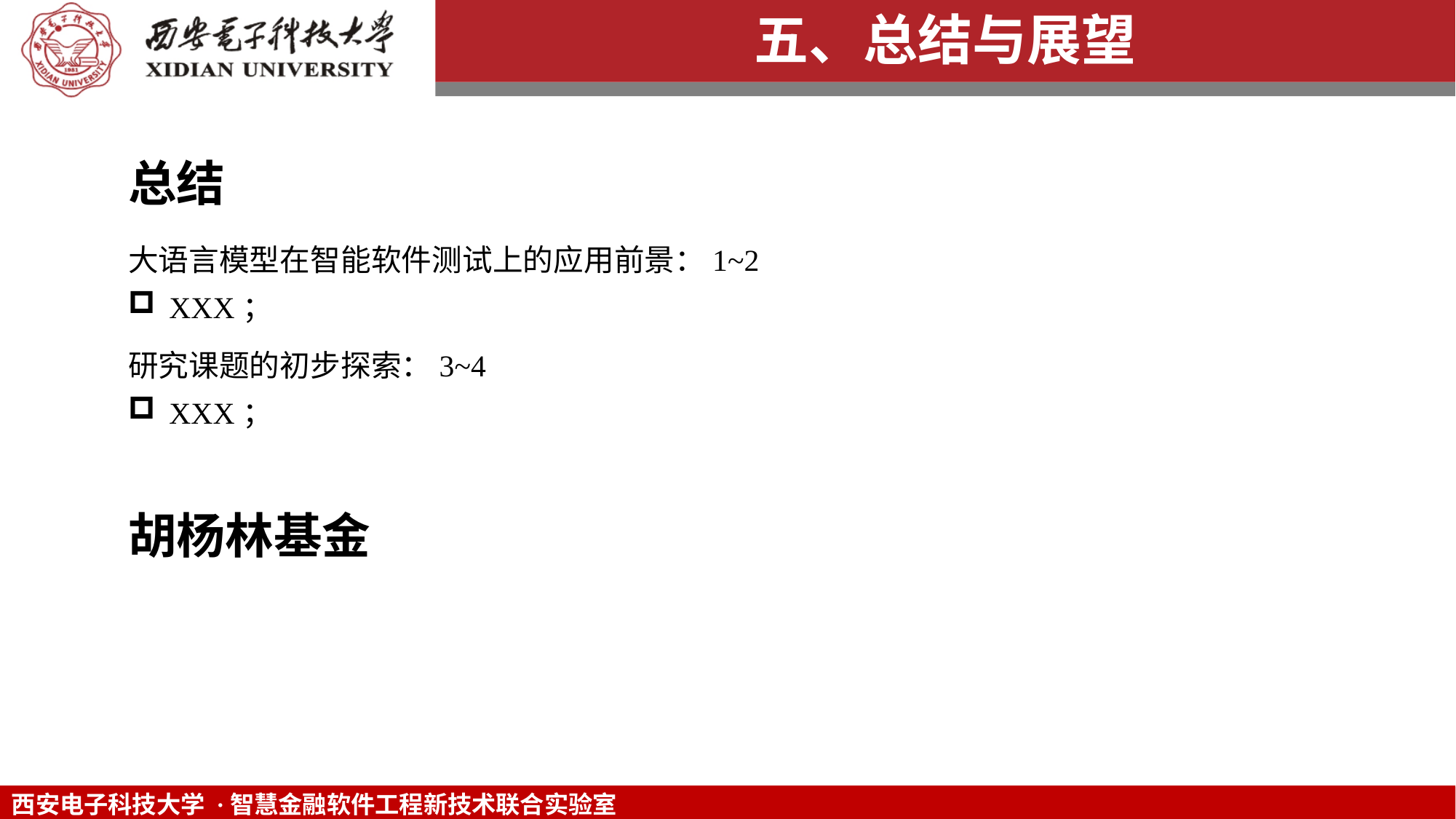

五、总结与展望
总结
大语言模型在智能软件测试上的应用前景：1~2
XXX；
研究课题的初步探索：3~4
XXX；
胡杨林基金